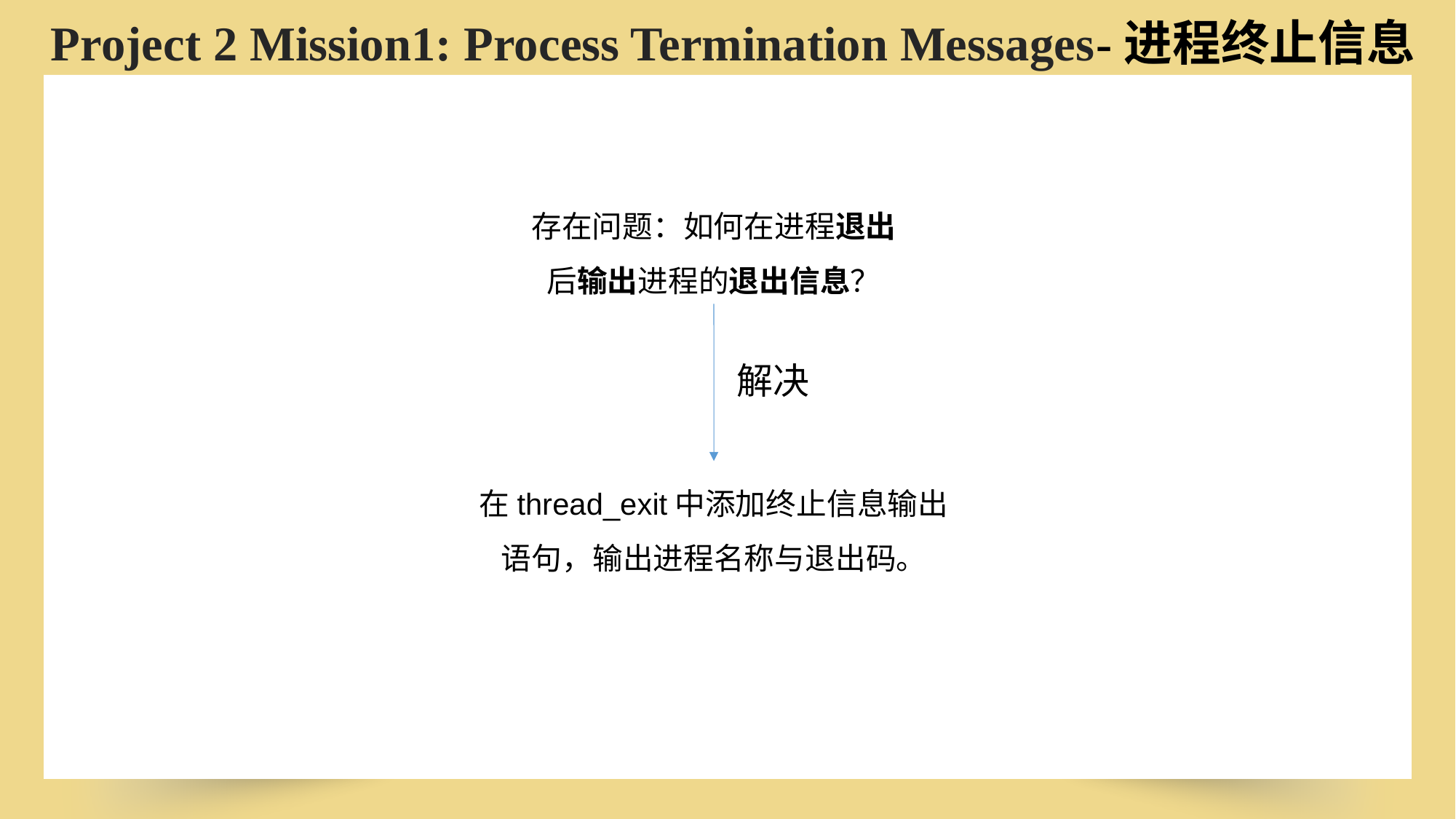

Project 2 Mission1: Process Termination Messages-进程终止信息

存在问题：如何在进程退出后输出进程的退出信息？
解决
在thread_exit中添加终止信息输出语句，输出进程名称与退出码。